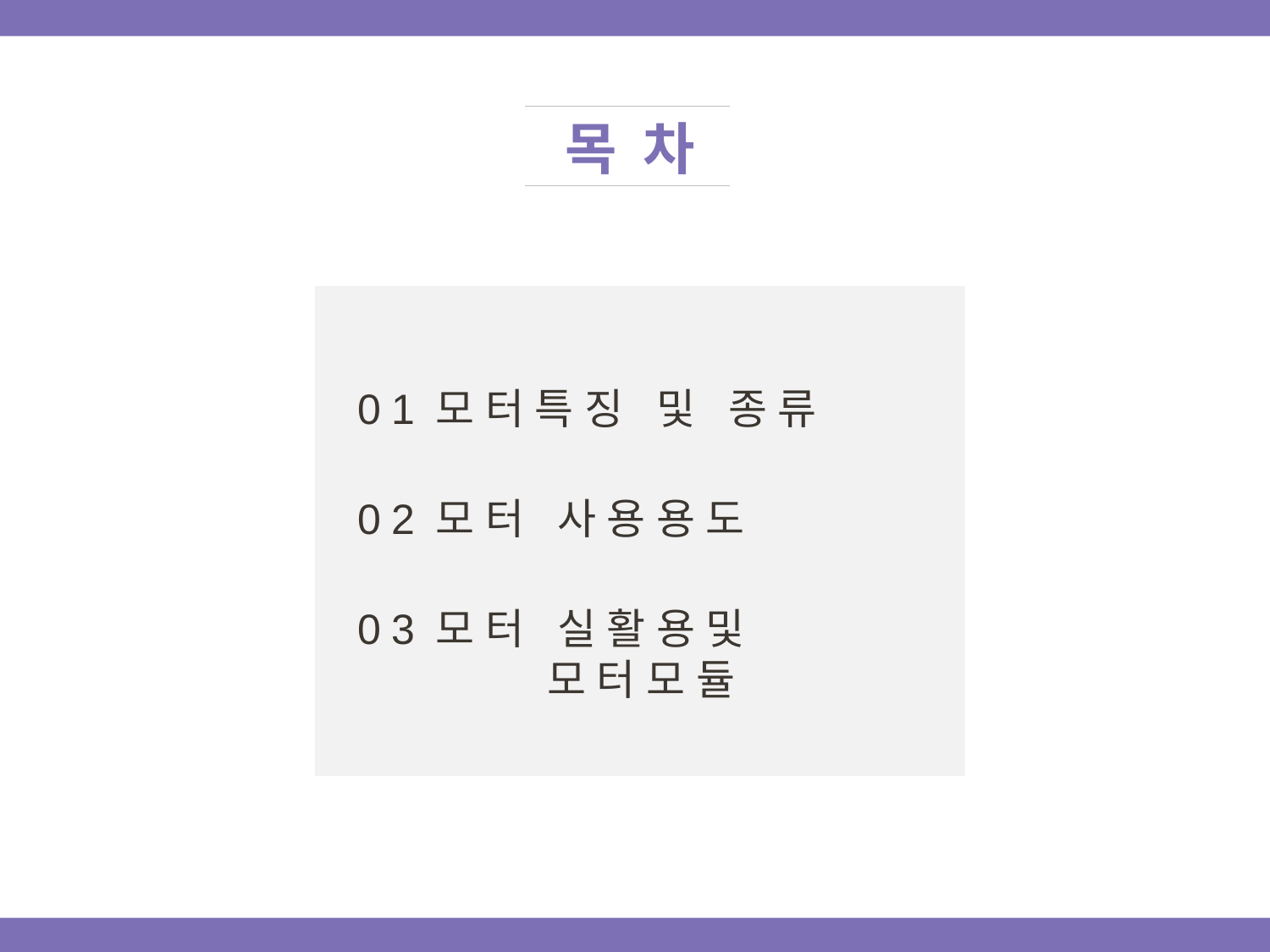

목   차

01모터특징 및 종류
02모터 사용용도
03모터 실활용및
        모터모듈